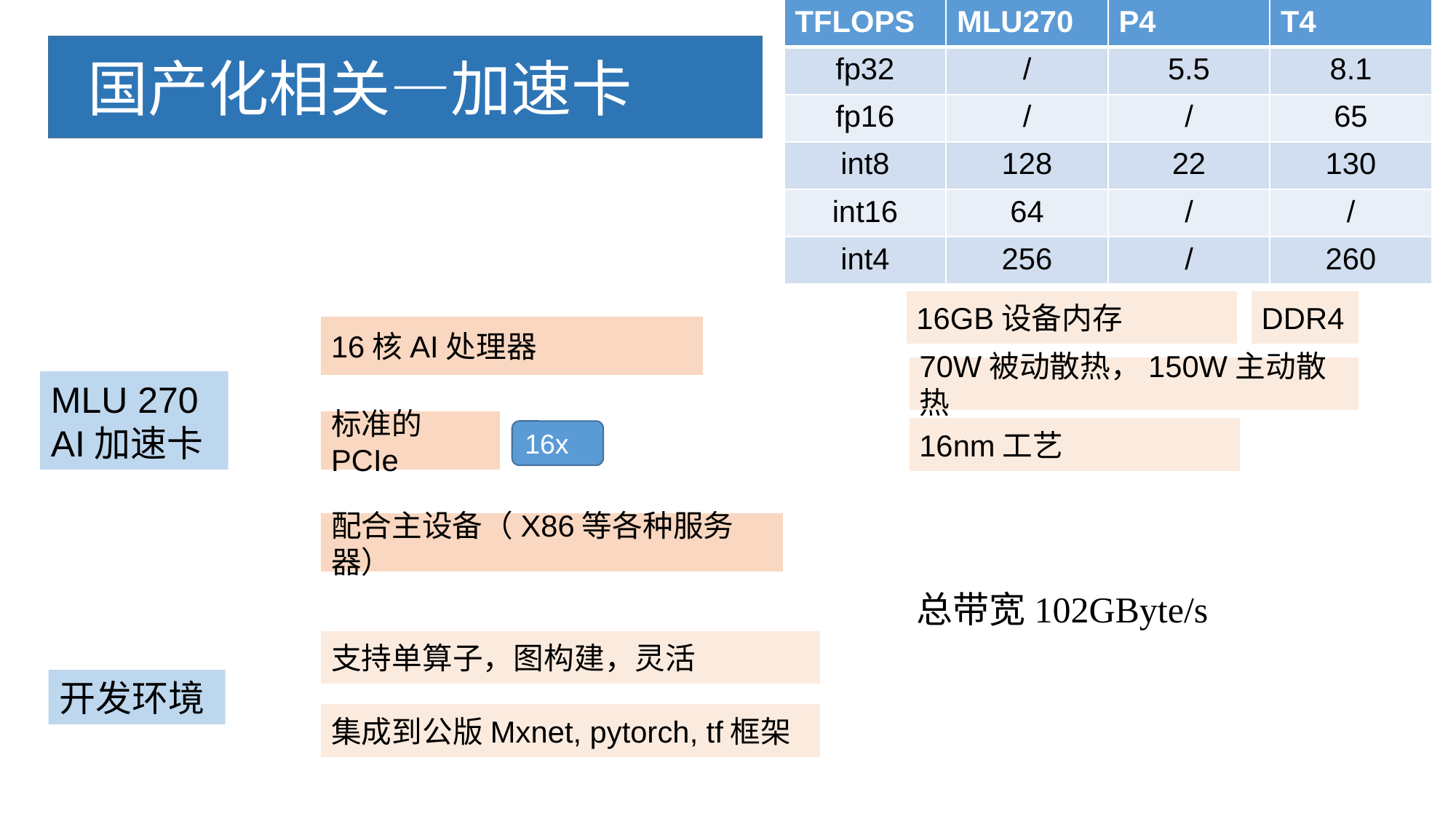

| TFLOPS | MLU270 | P4 | T4 |
| --- | --- | --- | --- |
| fp32 | / | 5.5 | 8.1 |
| fp16 | / | / | 65 |
| int8 | 128 | 22 | 130 |
| int16 | 64 | / | / |
| int4 | 256 | / | 260 |
 国产化相关—加速卡
16GB设备内存
DDR4
16核AI处理器
70W被动散热，150W主动散热
MLU 270
AI加速卡
标准的PCIe
16nm工艺
16x
配合主设备（X86等各种服务器）
总带宽102GByte/s
支持单算子，图构建，灵活
开发环境
集成到公版Mxnet, pytorch, tf框架